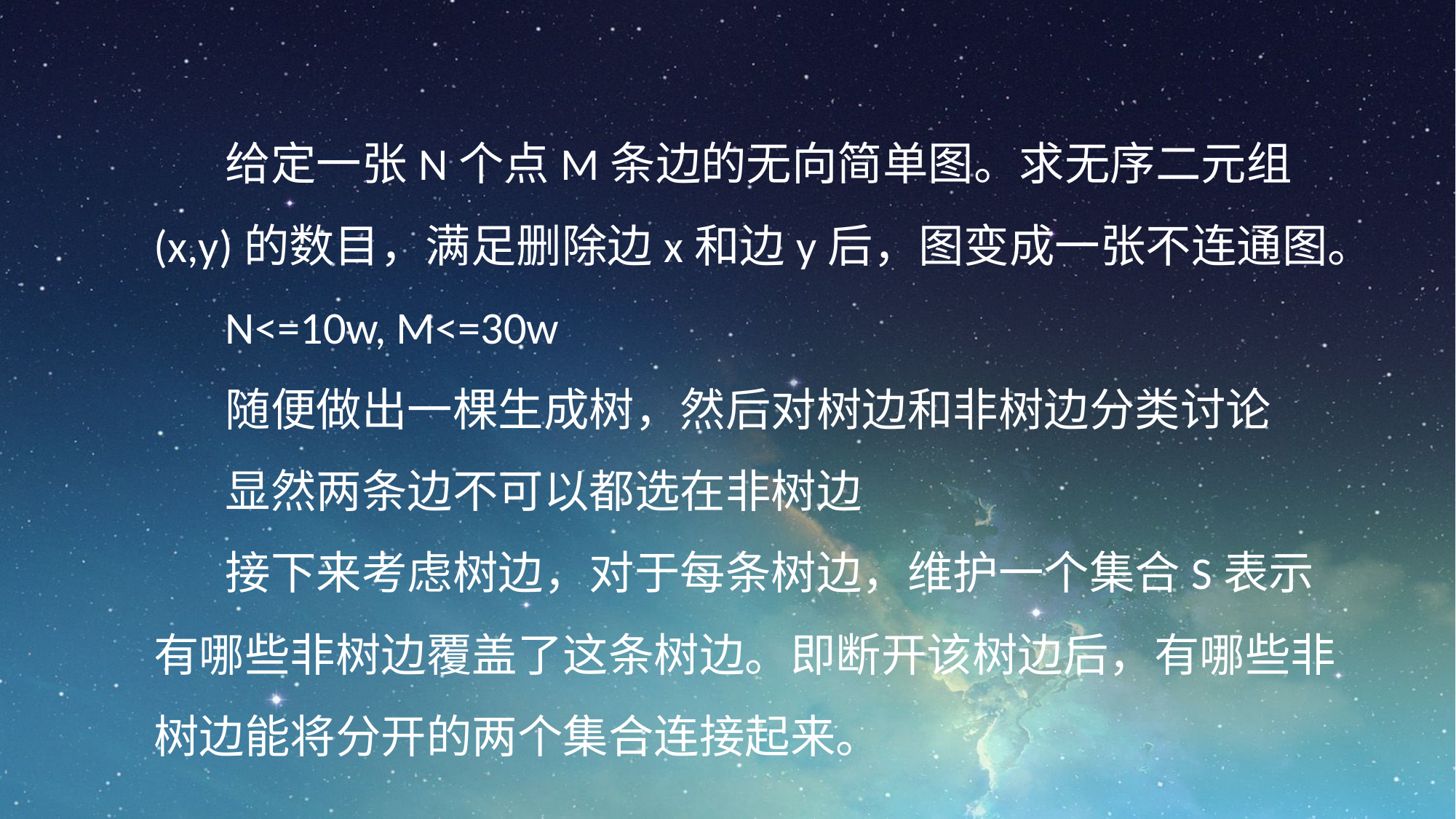

给定一张N个点M条边的无向简单图。求无序二元组(x,y)的数目，满足删除边x和边y后，图变成一张不连通图。
N<=10w, M<=30w
随便做出一棵生成树，然后对树边和非树边分类讨论
显然两条边不可以都选在非树边
接下来考虑树边，对于每条树边，维护一个集合S表示有哪些非树边覆盖了这条树边。即断开该树边后，有哪些非树边能将分开的两个集合连接起来。